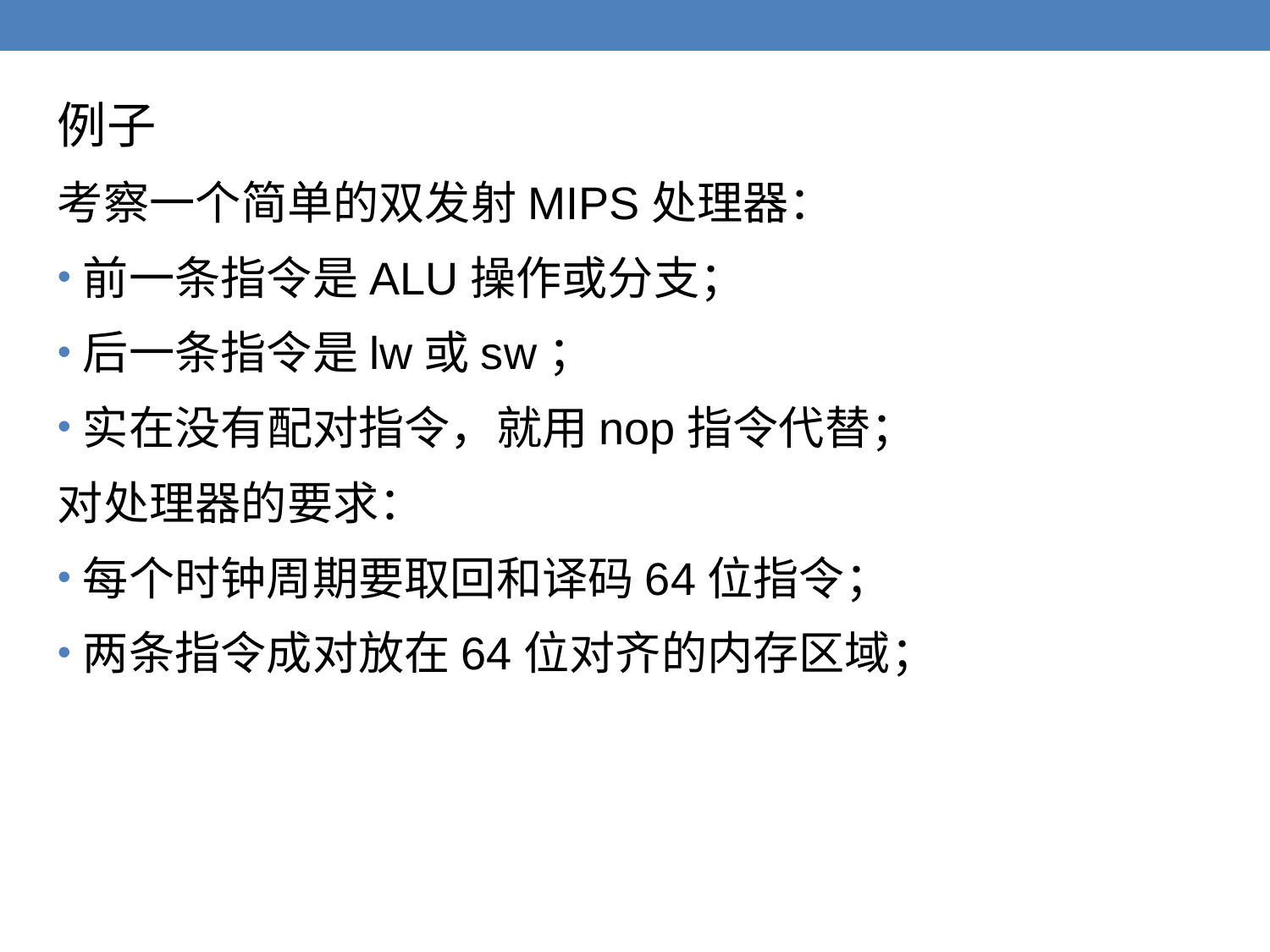

80
例子
考察一个简单的双发射MIPS处理器：
前一条指令是ALU操作或分支；
后一条指令是lw或sw；
实在没有配对指令，就用nop指令代替；
对处理器的要求：
每个时钟周期要取回和译码64位指令；
两条指令成对放在64位对齐的内存区域；